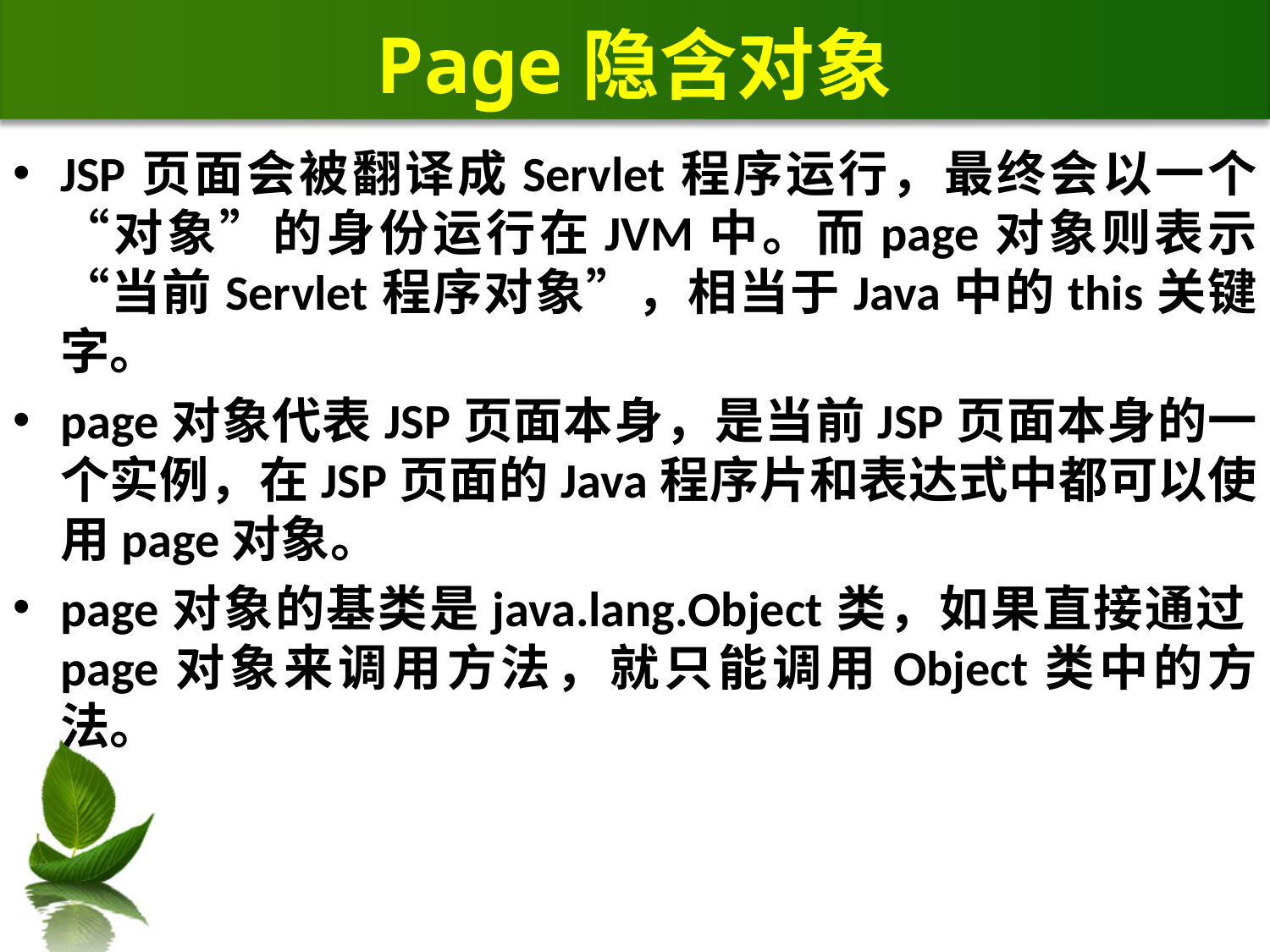

# Page隐含对象
JSP页面会被翻译成Servlet程序运行，最终会以一个“对象”的身份运行在JVM中。而page对象则表示“当前Servlet程序对象”，相当于Java中的this关键字。
page对象代表JSP页面本身，是当前JSP页面本身的一个实例，在JSP页面的Java程序片和表达式中都可以使用page对象。
page对象的基类是java.lang.Object类，如果直接通过page对象来调用方法，就只能调用Object类中的方法。